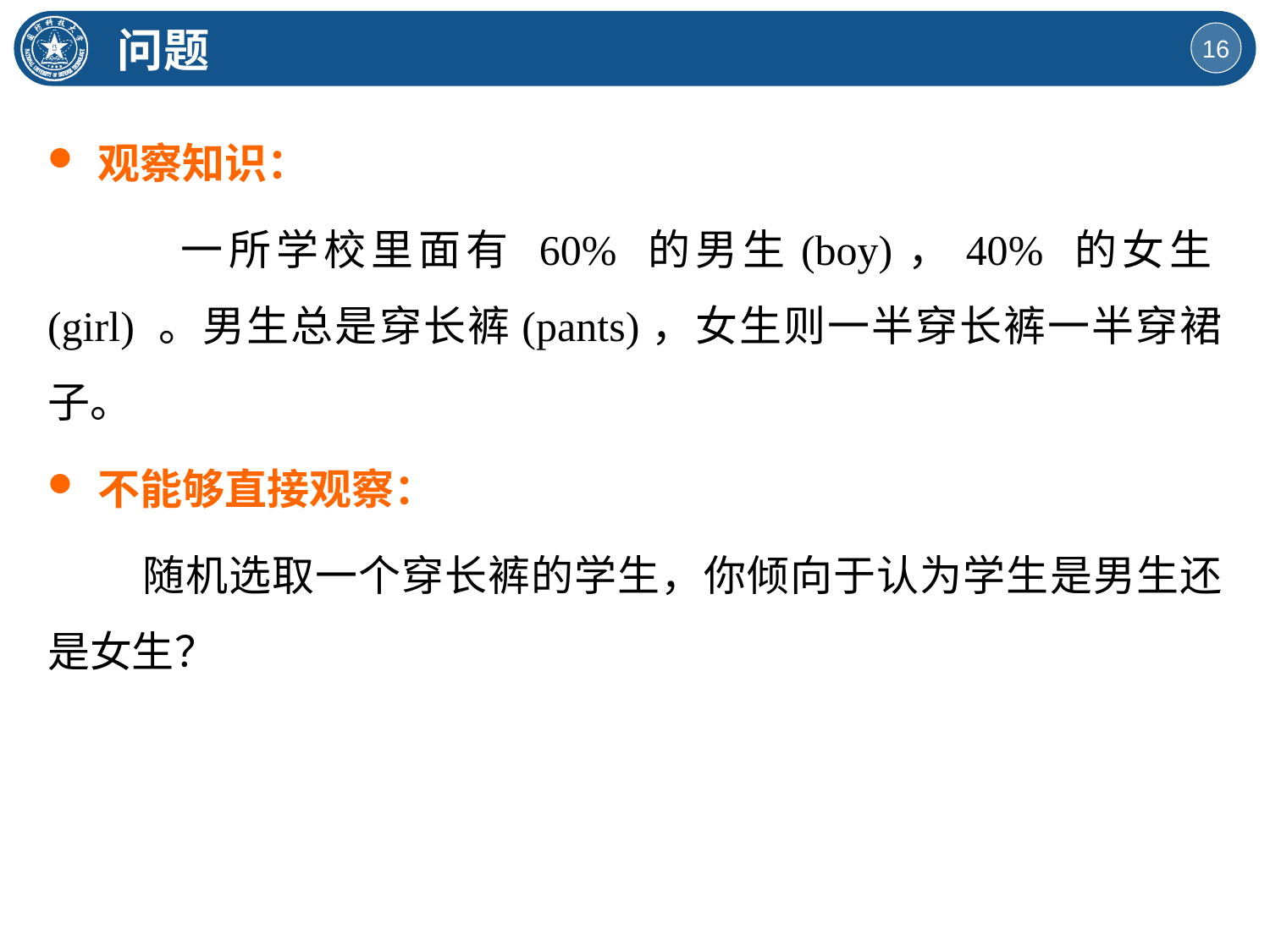

问题
观察知识：
        一所学校里面有 60% 的男生(boy)，40% 的女生(girl) 。男生总是穿长裤(pants)，女生则一半穿长裤一半穿裙子。
不能够直接观察：
        随机选取一个穿长裤的学生，你倾向于认为学生是男生还是女生？